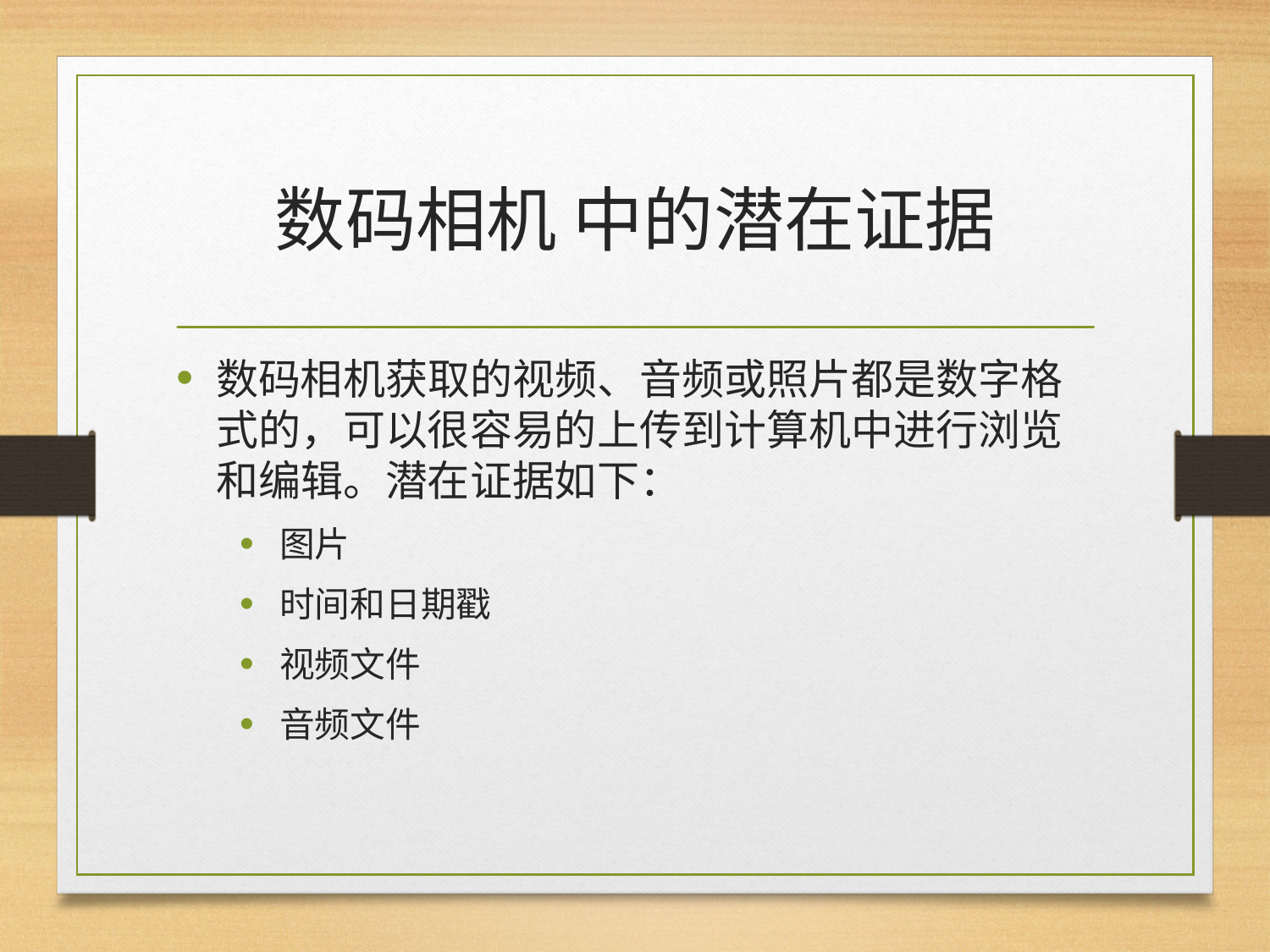

# 数码相机 中的潜在证据
数码相机获取的视频、音频或照片都是数字格式的，可以很容易的上传到计算机中进行浏览和编辑。潜在证据如下：
图片
时间和日期戳
视频文件
音频文件